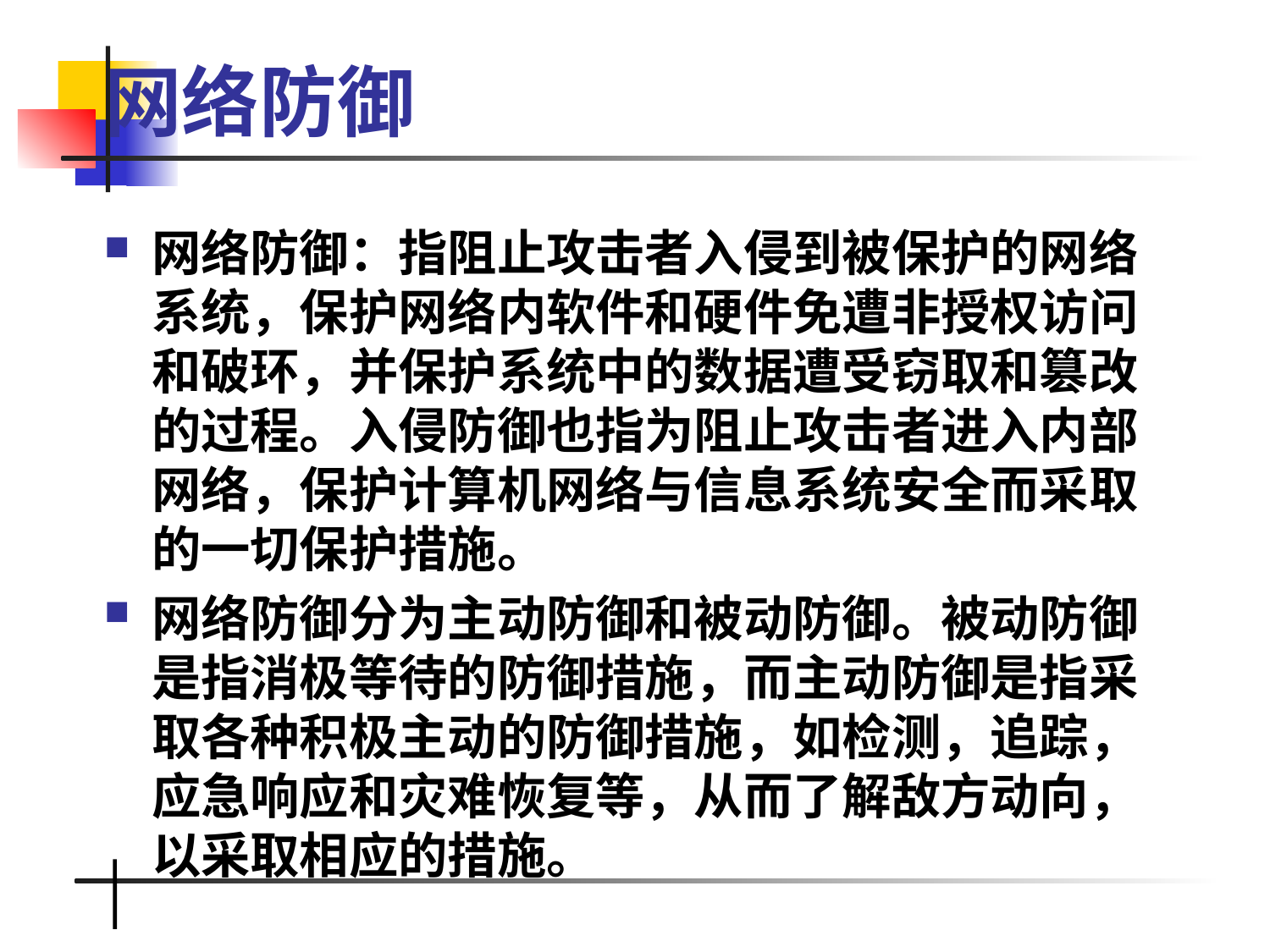

# 网络防御
网络防御：指阻止攻击者入侵到被保护的网络系统，保护网络内软件和硬件免遭非授权访问和破环，并保护系统中的数据遭受窃取和篡改的过程。入侵防御也指为阻止攻击者进入内部网络，保护计算机网络与信息系统安全而采取的一切保护措施。
网络防御分为主动防御和被动防御。被动防御是指消极等待的防御措施，而主动防御是指采取各种积极主动的防御措施，如检测，追踪，应急响应和灾难恢复等，从而了解敌方动向，以采取相应的措施。